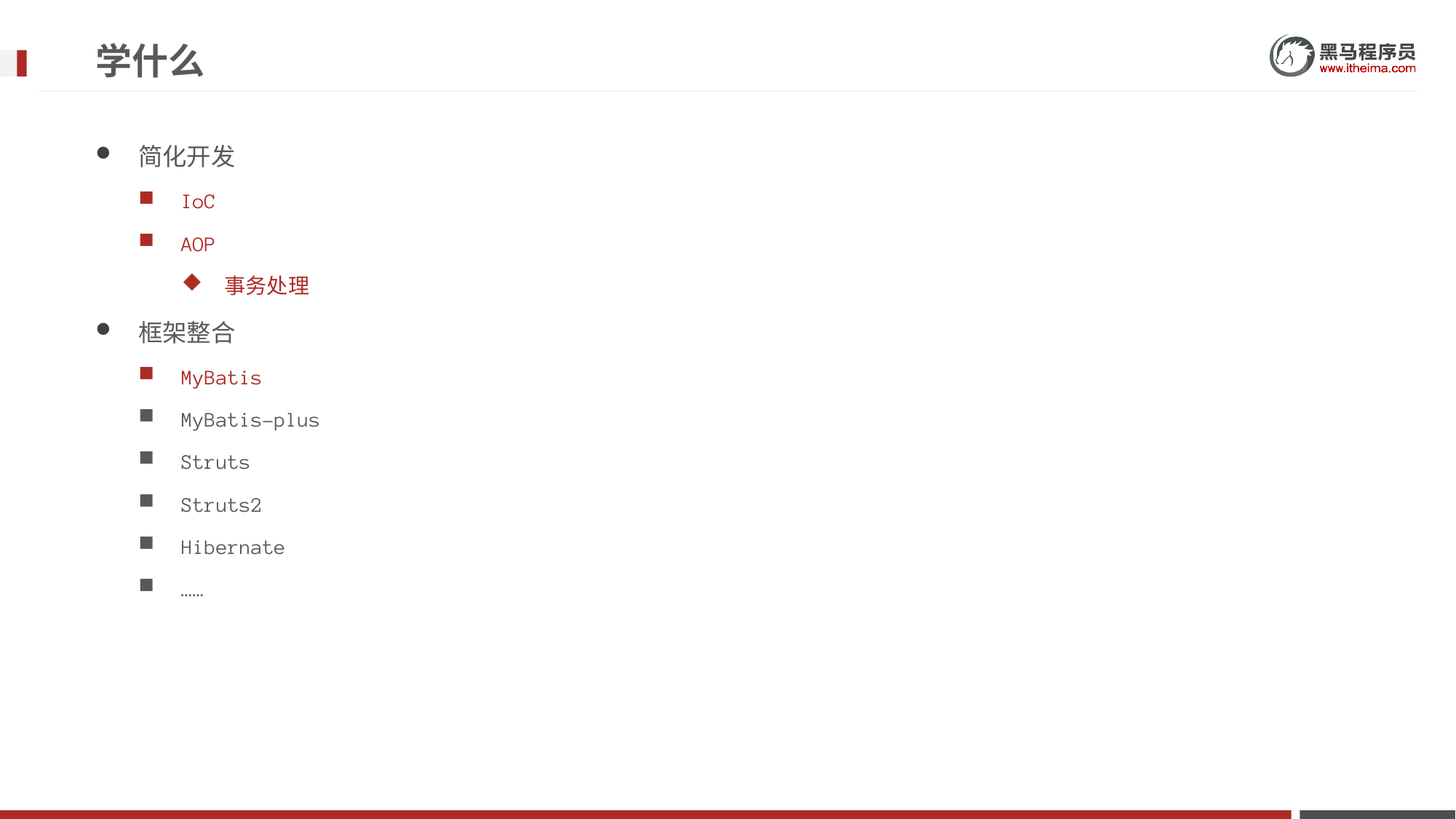

# 学什么
简化开发
IoC
AOP
事务处理
框架整合
MyBatis
MyBatis-plus
Struts
Struts2
Hibernate
……